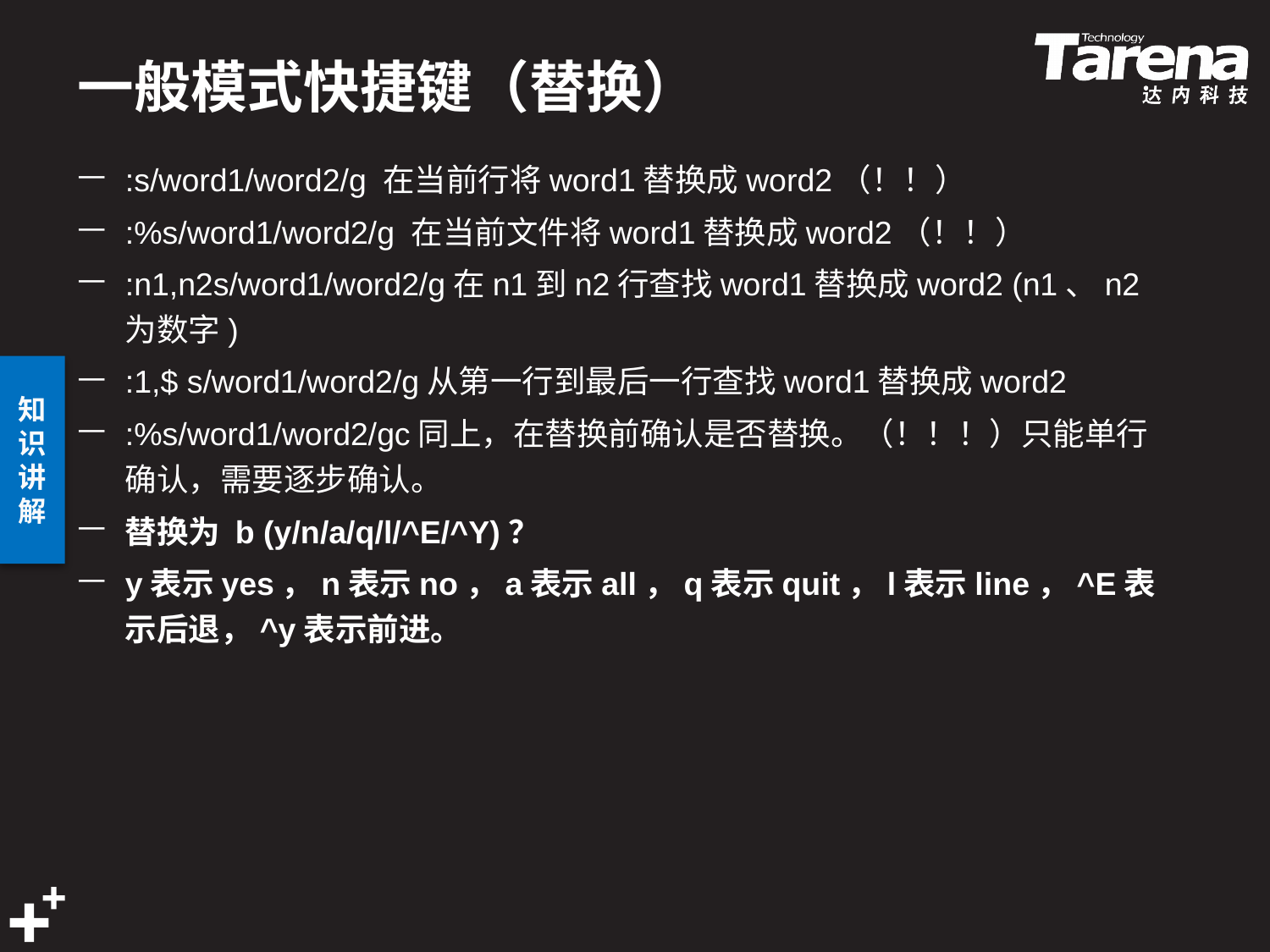

# 一般模式快捷键（替换）
:s/word1/word2/g 在当前行将word1替换成word2（！！）
:%s/word1/word2/g 在当前文件将word1替换成word2（！！）
:n1,n2s/word1/word2/g在n1到n2行查找word1替换成word2 (n1、n2为数字)
:1,$ s/word1/word2/g从第一行到最后一行查找word1替换成word2
:%s/word1/word2/gc同上，在替换前确认是否替换。（！！！）只能单行确认，需要逐步确认。
替换为 b (y/n/a/q/l/^E/^Y)？
y表示yes，n表示no，a表示all，q表示quit，l表示line，^E表示后退，^y表示前进。